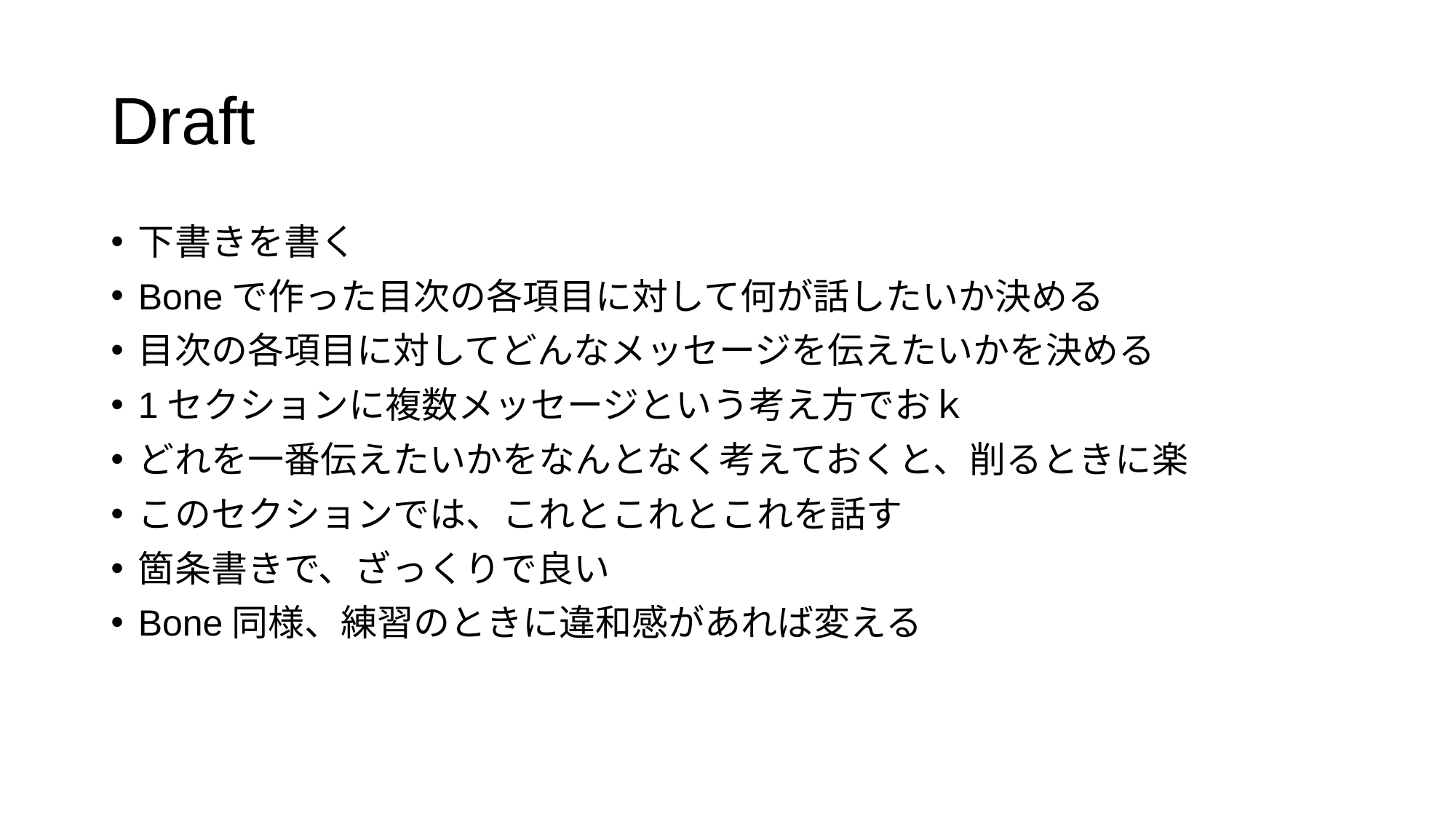

# Draft
下書きを書く
Boneで作った目次の各項目に対して何が話したいか決める
目次の各項目に対してどんなメッセージを伝えたいかを決める
1セクションに複数メッセージという考え方でおｋ
どれを一番伝えたいかをなんとなく考えておくと、削るときに楽
このセクションでは、これとこれとこれを話す
箇条書きで、ざっくりで良い
Bone同様、練習のときに違和感があれば変える